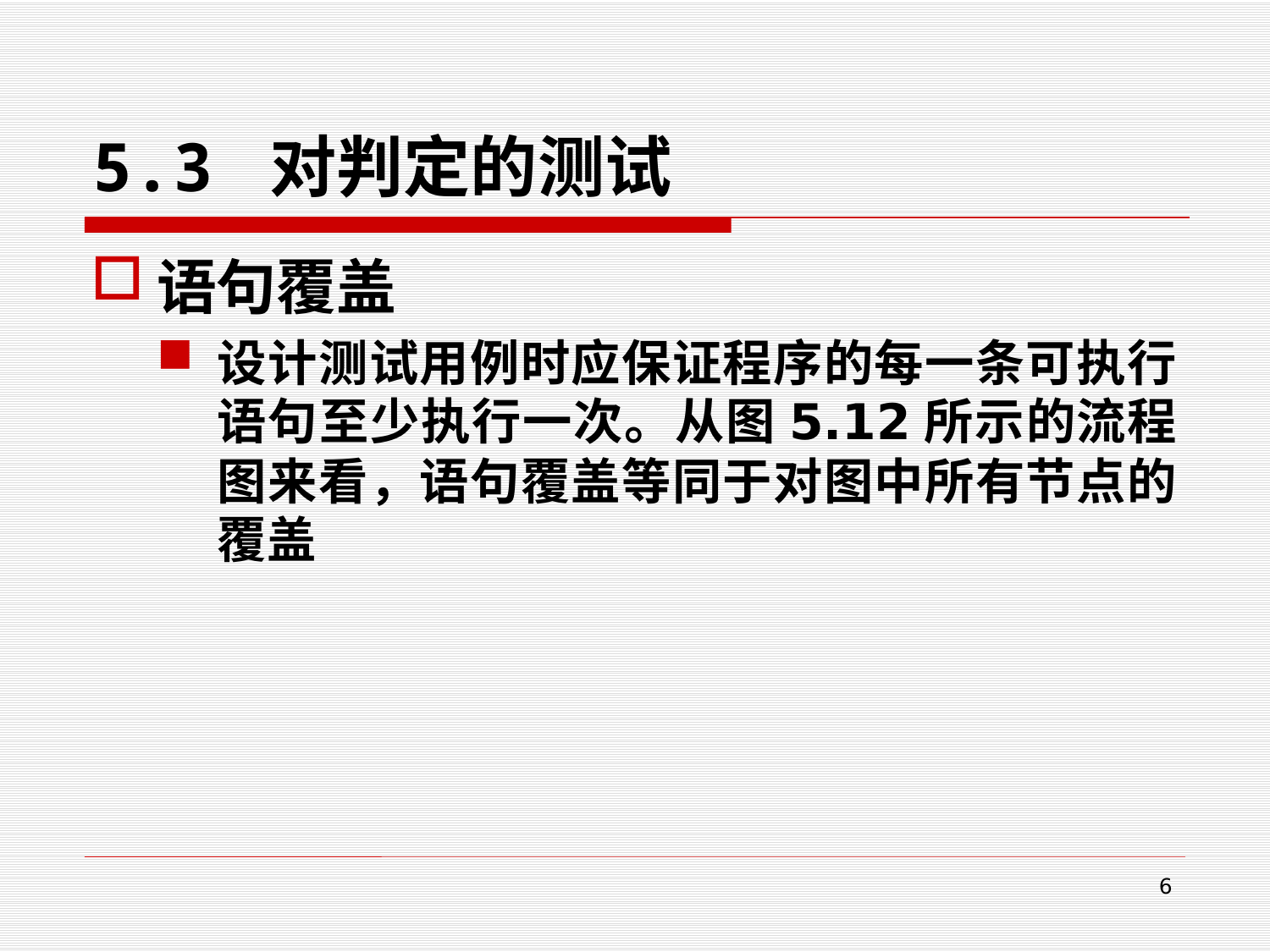

# 5.3 对判定的测试
语句覆盖
设计测试用例时应保证程序的每一条可执行语句至少执行一次。从图5.12所示的流程图来看，语句覆盖等同于对图中所有节点的覆盖
6